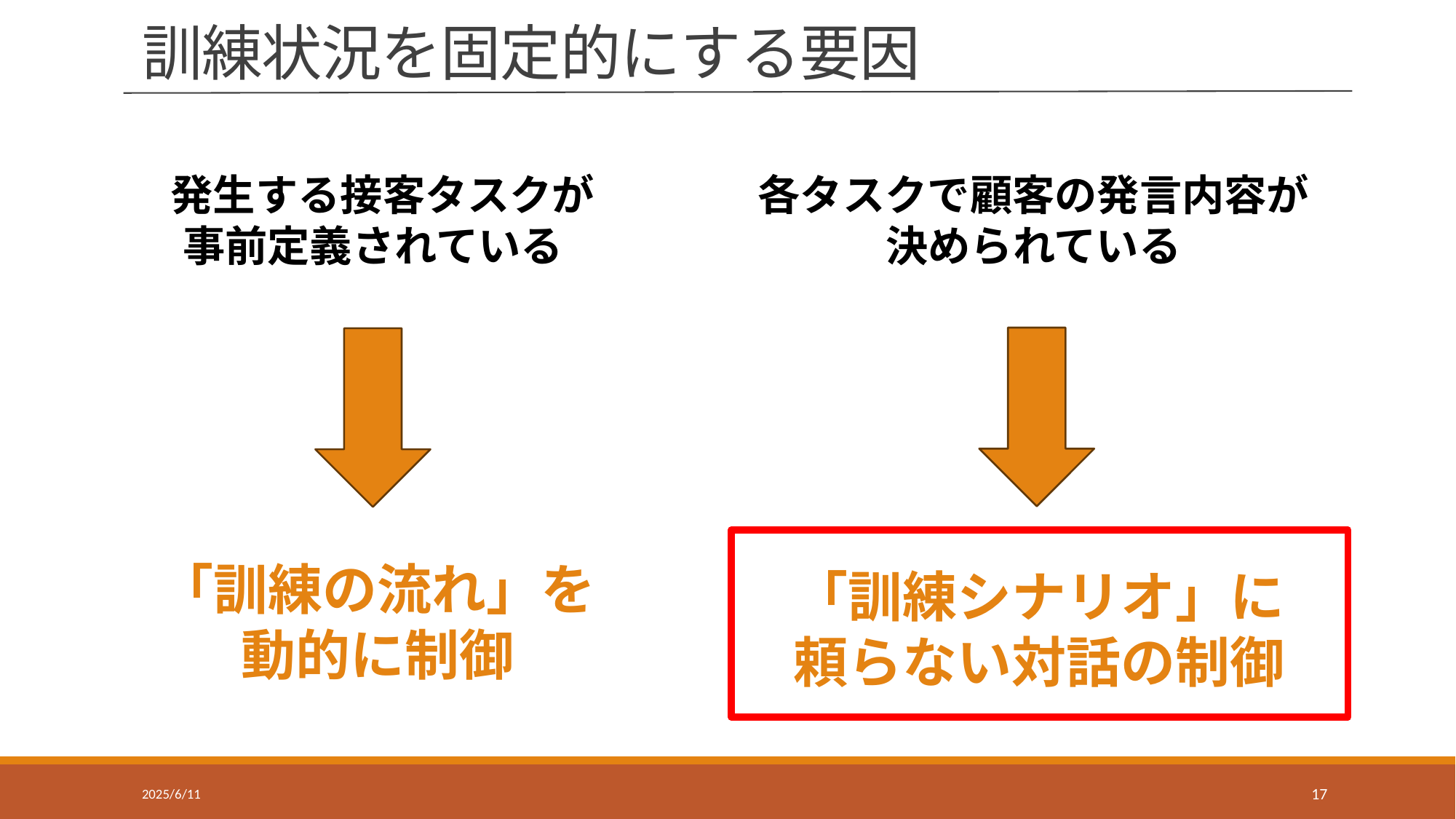

# 訓練状況を固定的にする要因
各タスクで顧客の発言内容が
決められている
 発生する接客タスクが
事前定義されている

「訓練の流れ」を
動的に制御
「訓練シナリオ」に
頼らない対話の制御
2025/6/11
17